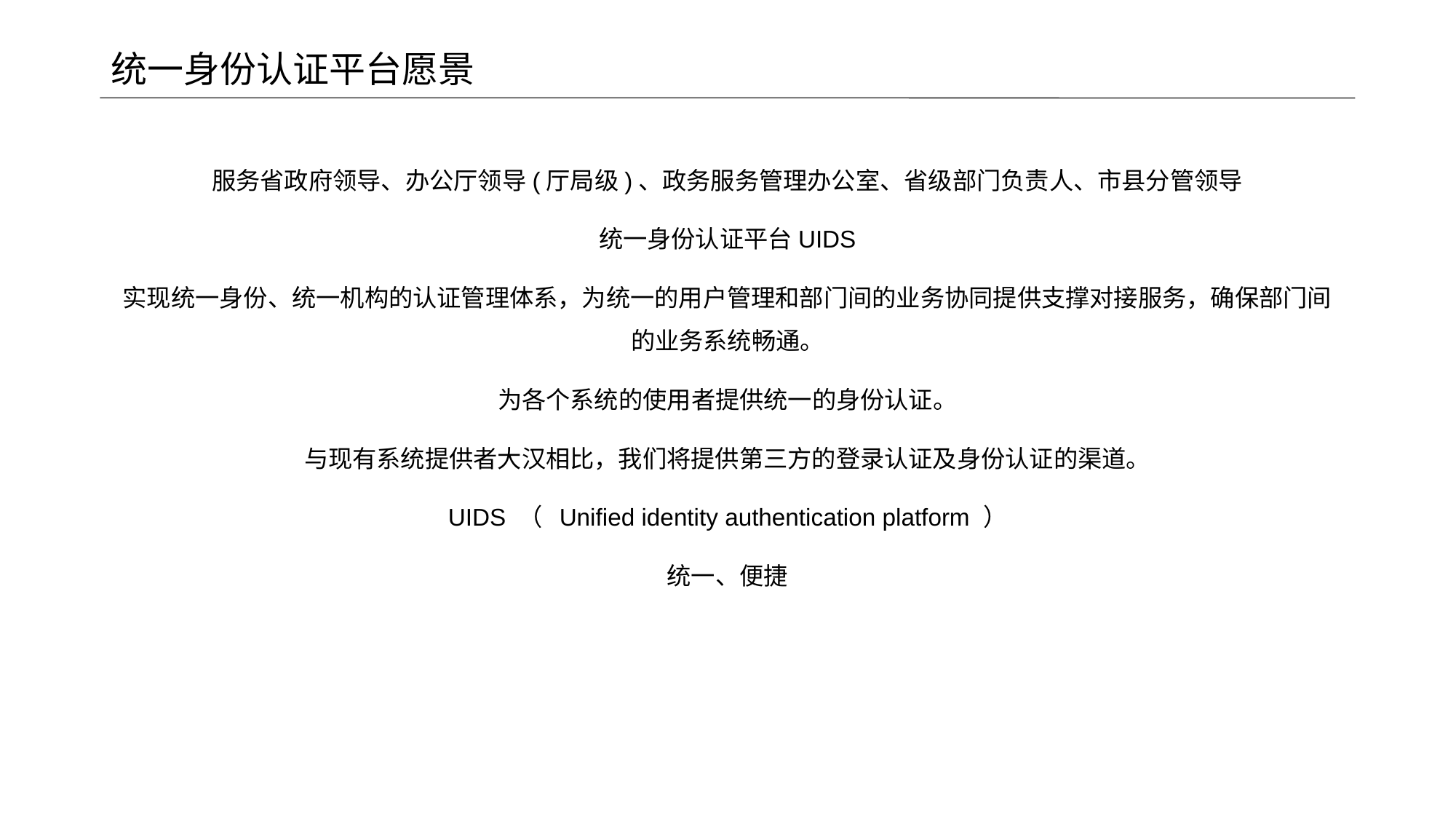

# 统一身份认证平台愿景
服务省政府领导、办公厅领导(厅局级)、政务服务管理办公室、省级部门负责人、市县分管领导
统一身份认证平台UIDS
实现统一身份、统一机构的认证管理体系，为统一的用户管理和部门间的业务协同提供支撑对接服务，确保部门间的业务系统畅通。
为各个系统的使用者提供统一的身份认证。
与现有系统提供者大汉相比，我们将提供第三方的登录认证及身份认证的渠道。
UIDS （  Unified identity authentication platform ）
统一、便捷